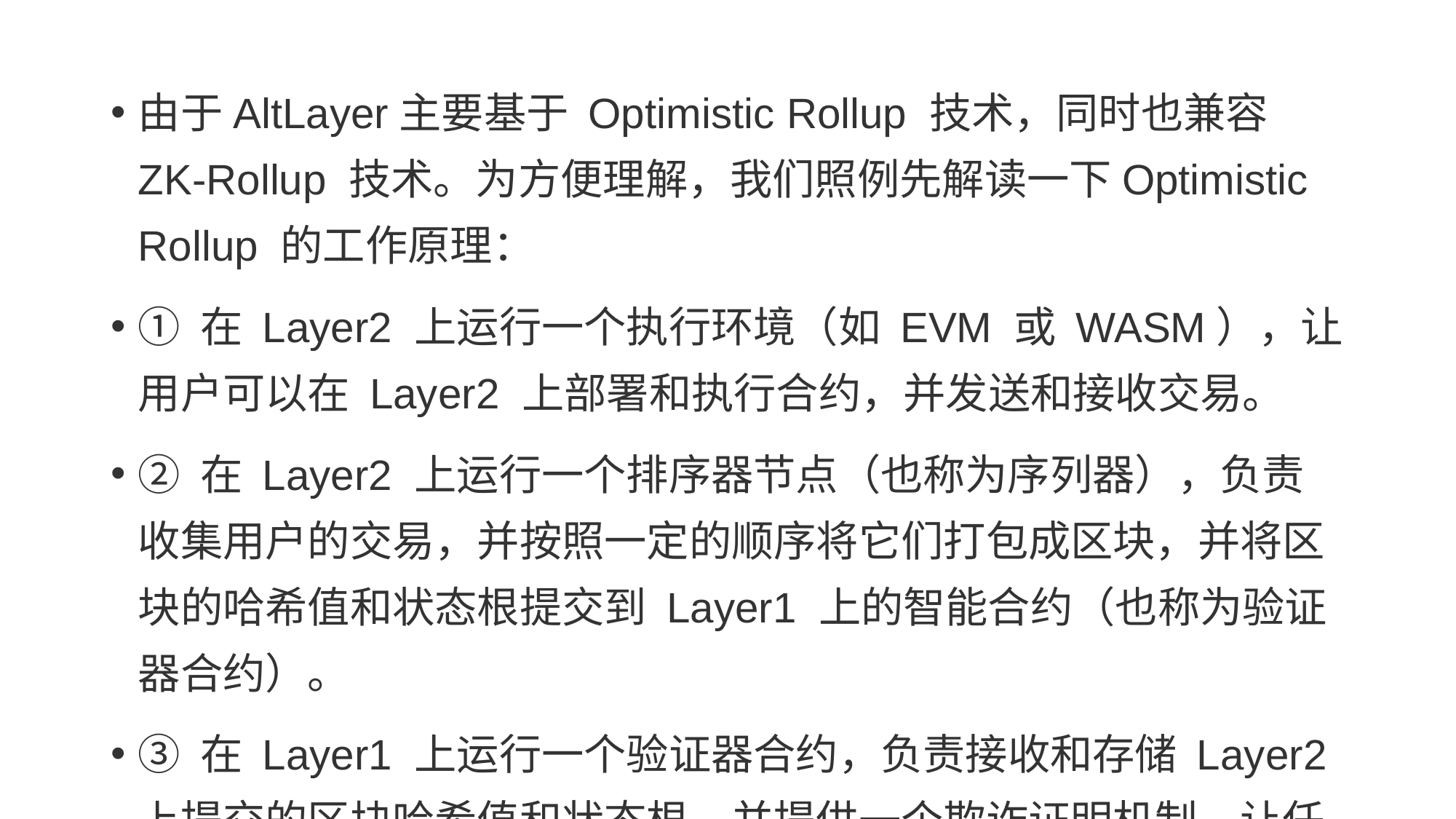

由于AltLayer主要基于 Optimistic Rollup 技术，同时也兼容 ZK-Rollup 技术。为方便理解，我们照例先解读一下Optimistic Rollup 的工作原理：
① 在 Layer2 上运行一个执行环境（如 EVM 或 WASM），让用户可以在 Layer2 上部署和执行合约，并发送和接收交易。
② 在 Layer2 上运行一个排序器节点（也称为序列器），负责收集用户的交易，并按照一定的顺序将它们打包成区块，并将区块的哈希值和状态根提交到 Layer1 上的智能合约（也称为验证器合约）。
③ 在 Layer1 上运行一个验证器合约，负责接收和存储 Layer2 上提交的区块哈希值和状态根，并提供一个欺诈证明机制，让任何人可以对 Layer2 上的区块进行质疑和验证。
④ 在 Layer1 和 Layer2 之间建立一个桥接协议，让用户可以在两个层之间转移和交换资产和数据。桥接协议通常需要一定的延迟时间（也称为挑战期），以确保 Layer2 上的区块没有被质疑或证明无效。
简单来说，Optimistic Rollup 的运作方式是:在 L2 链上批量处理交易,不需要每个交易都上链，然后将这些批量交易数据定期提交到以太坊主网，以太坊主网只负责检查提交的数据有效性,不需要逐笔执行交易。这种设计大大提高了交易吞吐量,降低了Gas成本。